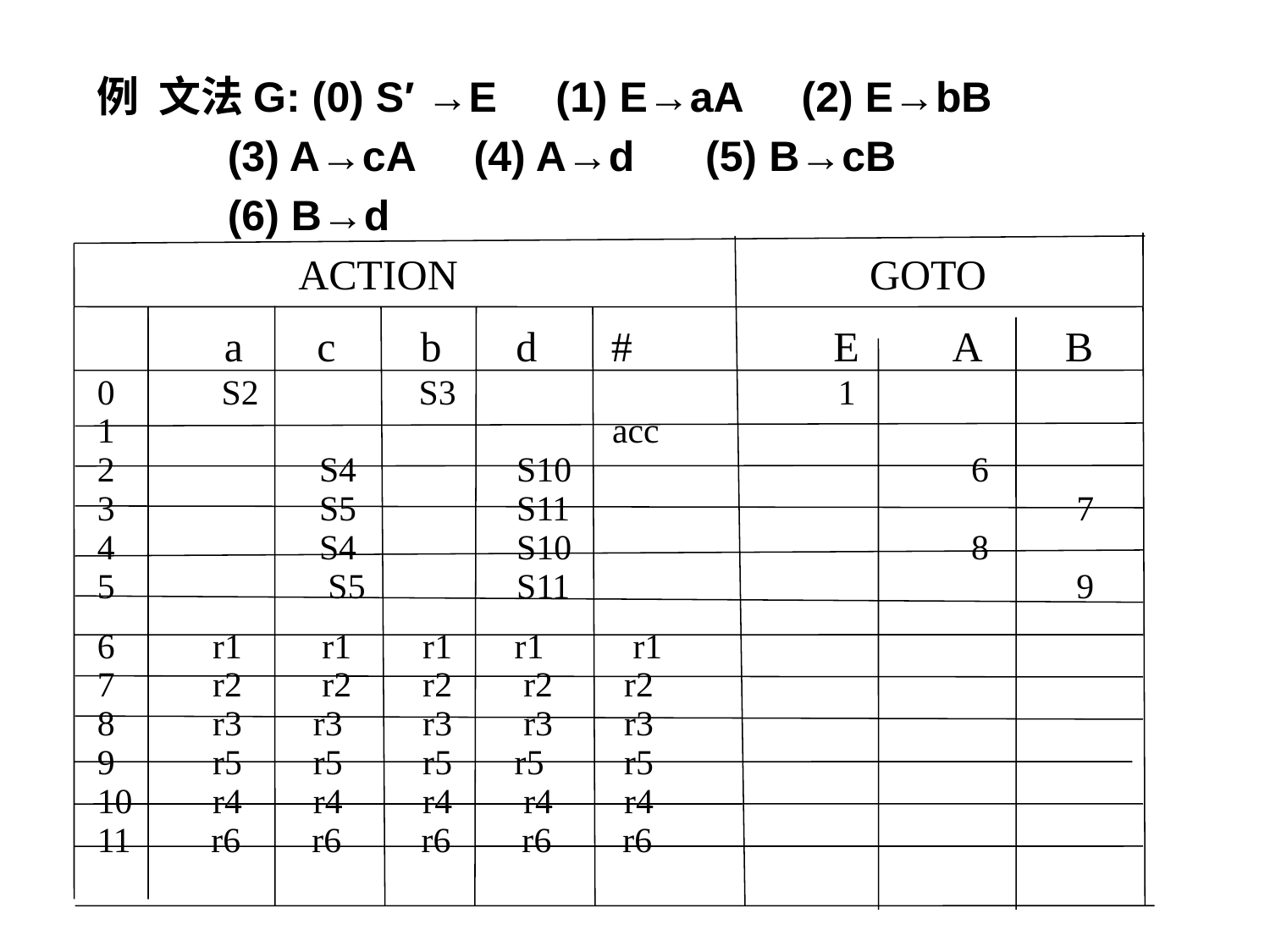

例  文法G: (0) S′ →E     (1) E→aA     (2) E→bB
           (3) A→cA     (4) A→d      (5) B→cB
           (6) B→d
                   ACTION			             GOTO
	a       c        b       d       #                   E         A        B
0            S2                  S3                                           1
1                                                        acc
2                       S4                  S10                                             6
3                       S5                  S11                                                         7
4                       S4                  S10                                             8
5                        S5                 S11                                                         9
6           r1         r1        r1       r1          r1
7           r2         r2        r2        r2        r2
8           r3        r3         r3        r3        r3
9           r5        r5         r5       r5         r5
10         r4        r4         r4        r4        r4
11         r6        r6         r6        r6        r6